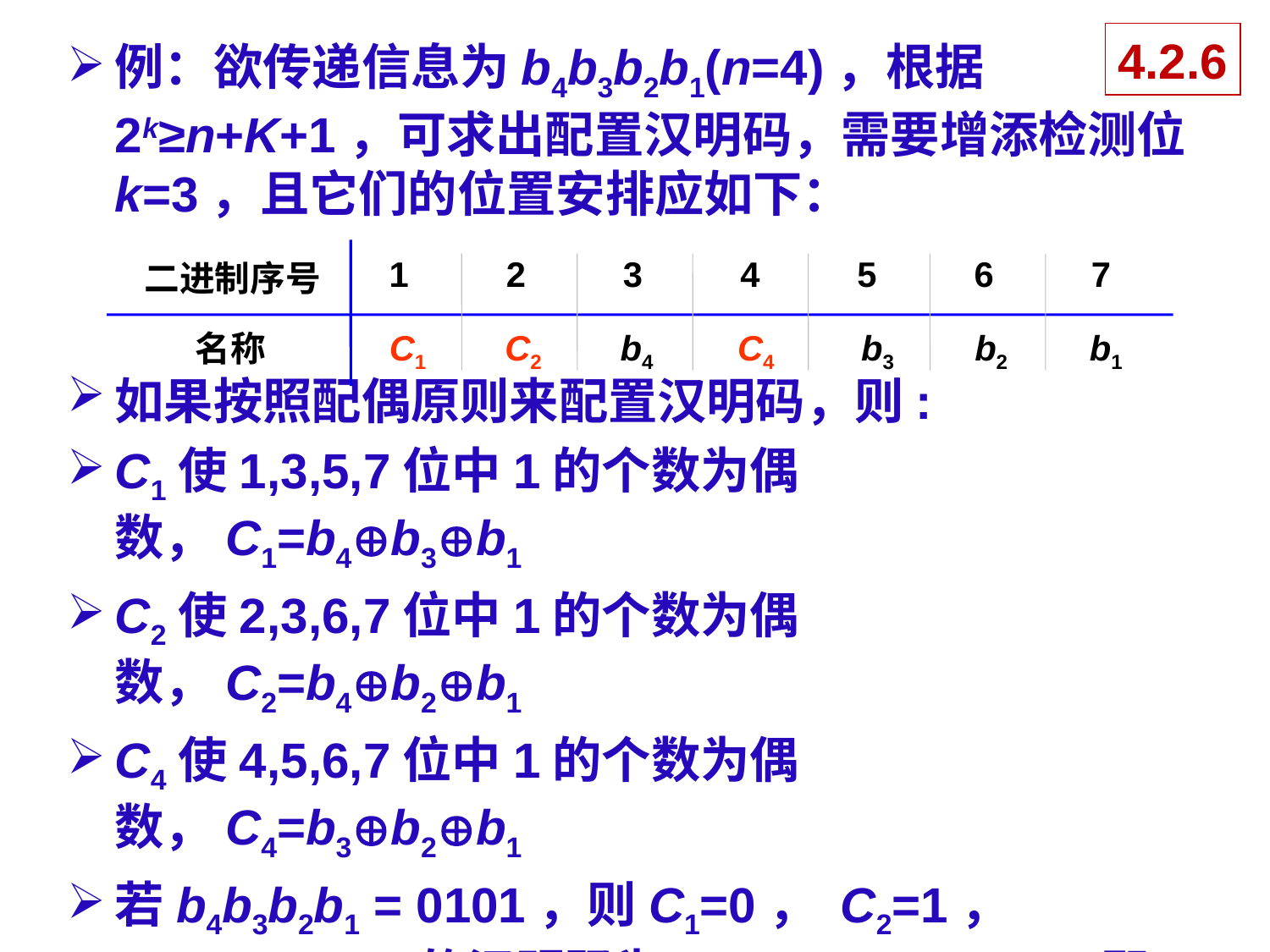

4.2.6
例：欲传递信息为b4b3b2b1(n=4)，根据 2k≥n+K+1，可求出配置汉明码，需要增添检测位k=3，且它们的位置安排应如下：

如果按照配偶原则来配置汉明码，则:
C1使1,3,5,7位中1的个数为偶数，C1=b4⊕b3⊕b1
C2使2,3,6,7位中1的个数为偶数，C2=b4⊕b2⊕b1
C4使4,5,6,7位中1的个数为偶数，C4=b3⊕b2⊕b1
若b4b3b2b1 = 0101，则C1=0， C2=1， C4=0，0101的汉明码为：c1c2b4c4b3b2b1，即0100101

1          2          3          4          5          6          7
二进制序号

C1
C2
b4
C4
b3
b2
b1
名称